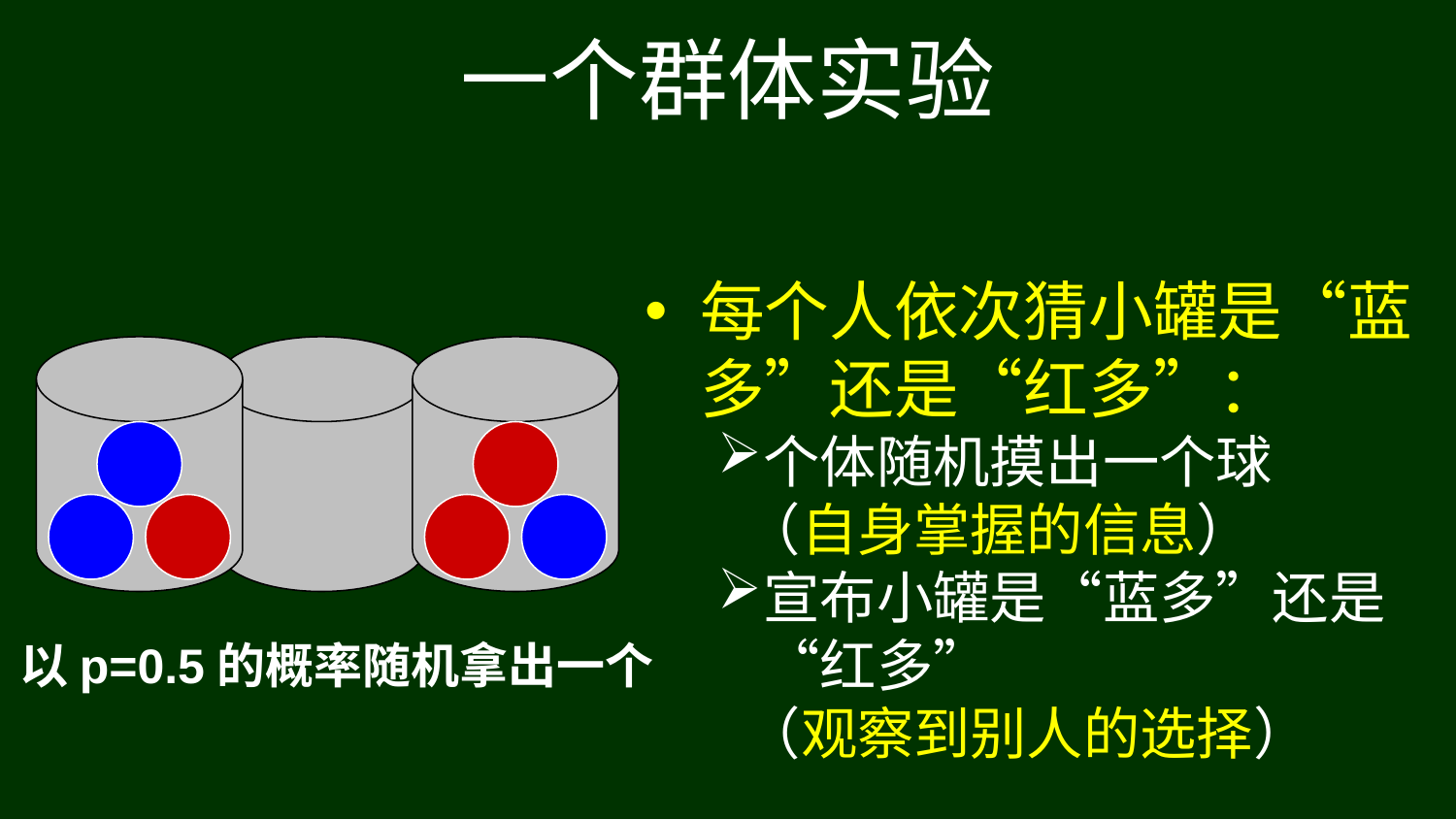

# 一个群体实验
每个人依次猜小罐是“蓝多”还是“红多”：
个体随机摸出一个球
 （自身掌握的信息）
宣布小罐是“蓝多”还是“红多”
 （观察到别人的选择）

以p=0.5的概率随机拿出一个